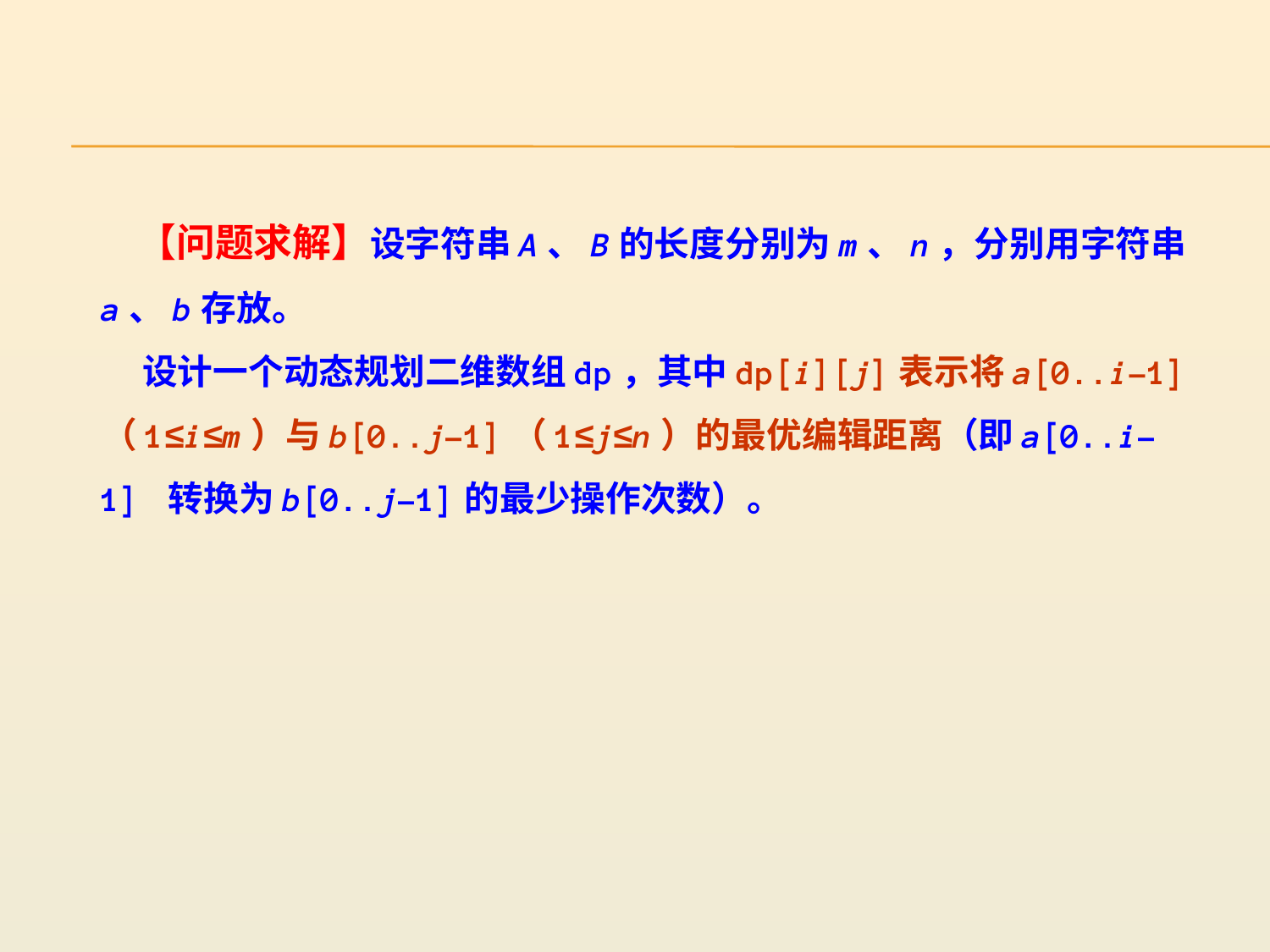

【问题求解】设字符串A、B的长度分别为m、n，分别用字符串a、b存放。
    设计一个动态规划二维数组dp，其中dp[i][j]表示将a[0..i-1]（1≤i≤m）与b[0..j-1]（1≤j≤n）的最优编辑距离（即a[0..i-1] 转换为b[0..j-1]的最少操作次数）。